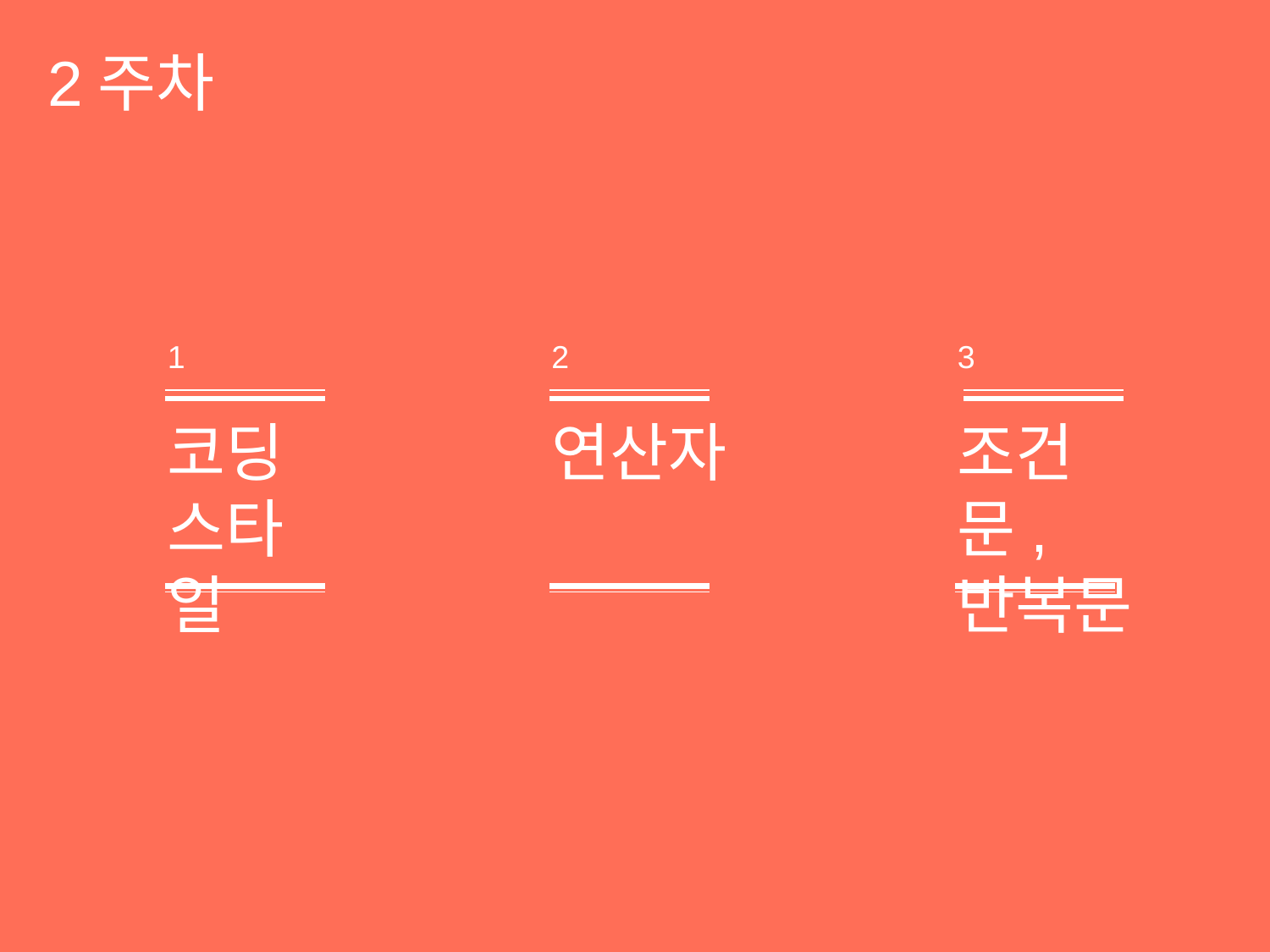

2주차
1
2
3
코딩
스타일
연산자
조건문, 반복문